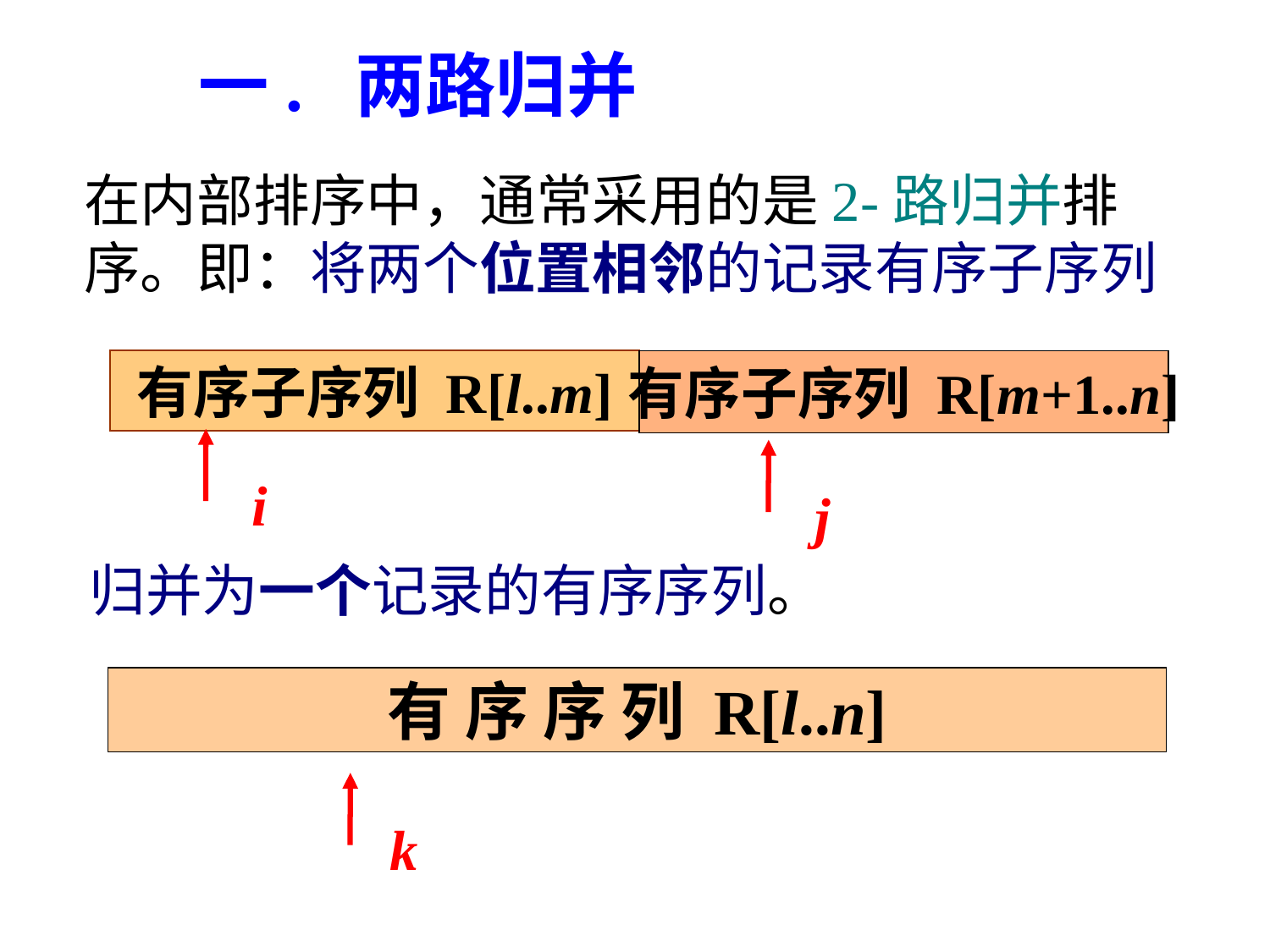

一.  两路归并
在内部排序中，通常采用的是2-路归并排序。即：将两个位置相邻的记录有序子序列
有序子序列 R[l..m]
有序子序列 R[m+1..n]

 i

 j
归并为一个记录的有序序列。
有 序 序 列 R[l..n]

 k